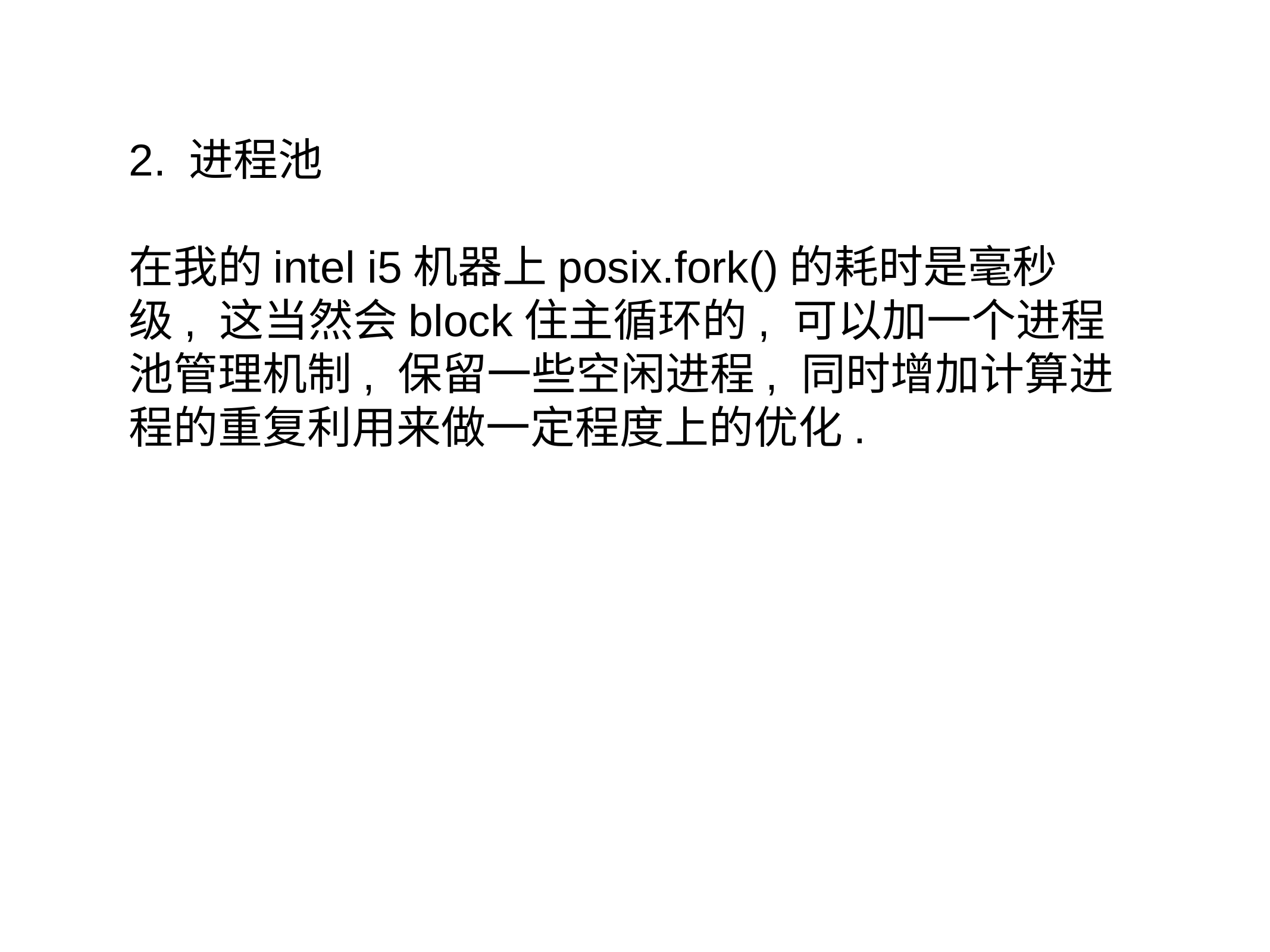

2. 进程池

在我的intel i5机器上posix.fork()的耗时是毫秒级, 这当然会block住主循环的, 可以加一个进程池管理机制, 保留一些空闲进程, 同时增加计算进程的重复利用来做一定程度上的优化.